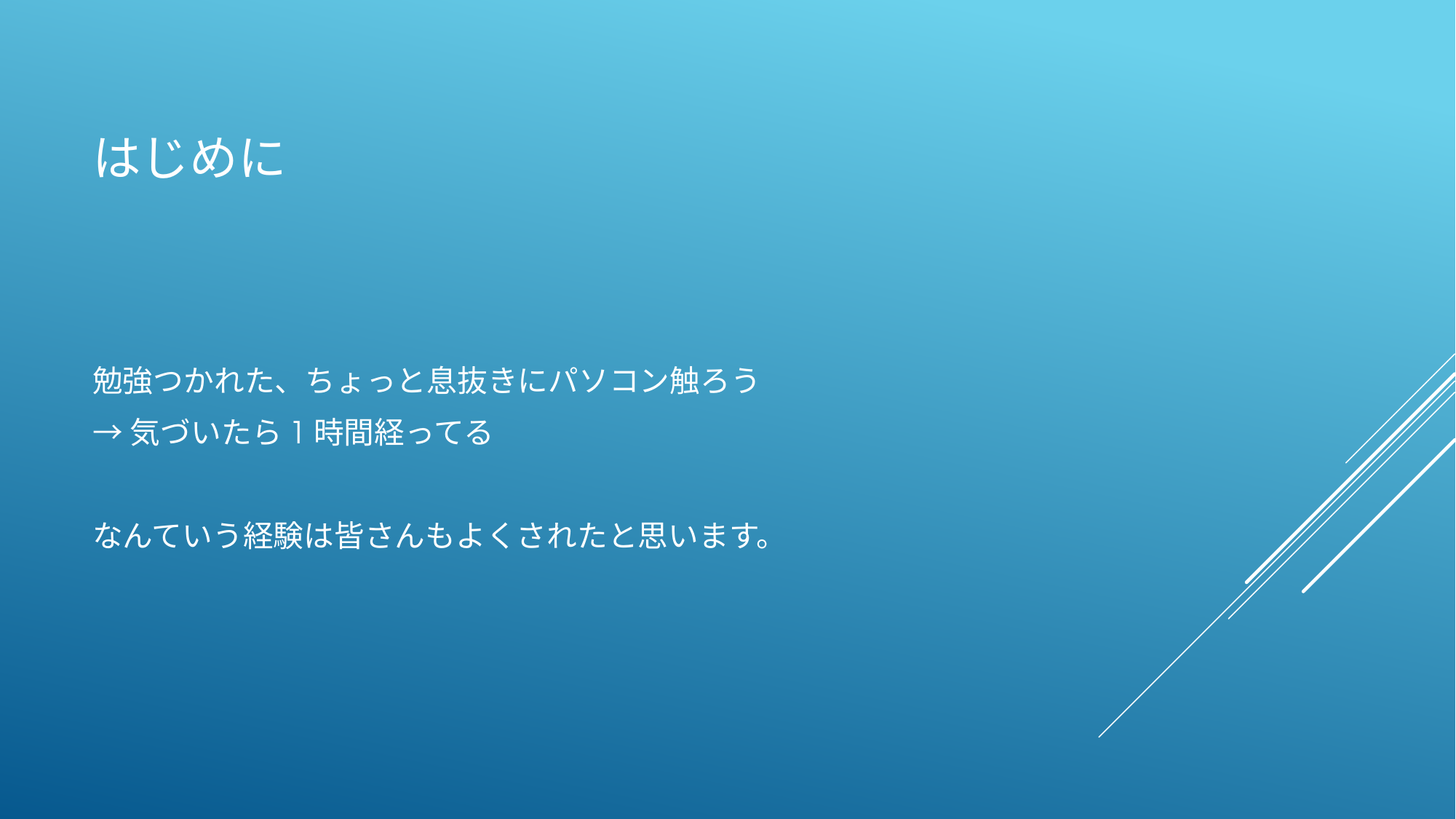

# はじめに
勉強つかれた、ちょっと息抜きにパソコン触ろう
→気づいたら1時間経ってる

なんていう経験は皆さんもよくされたと思います。